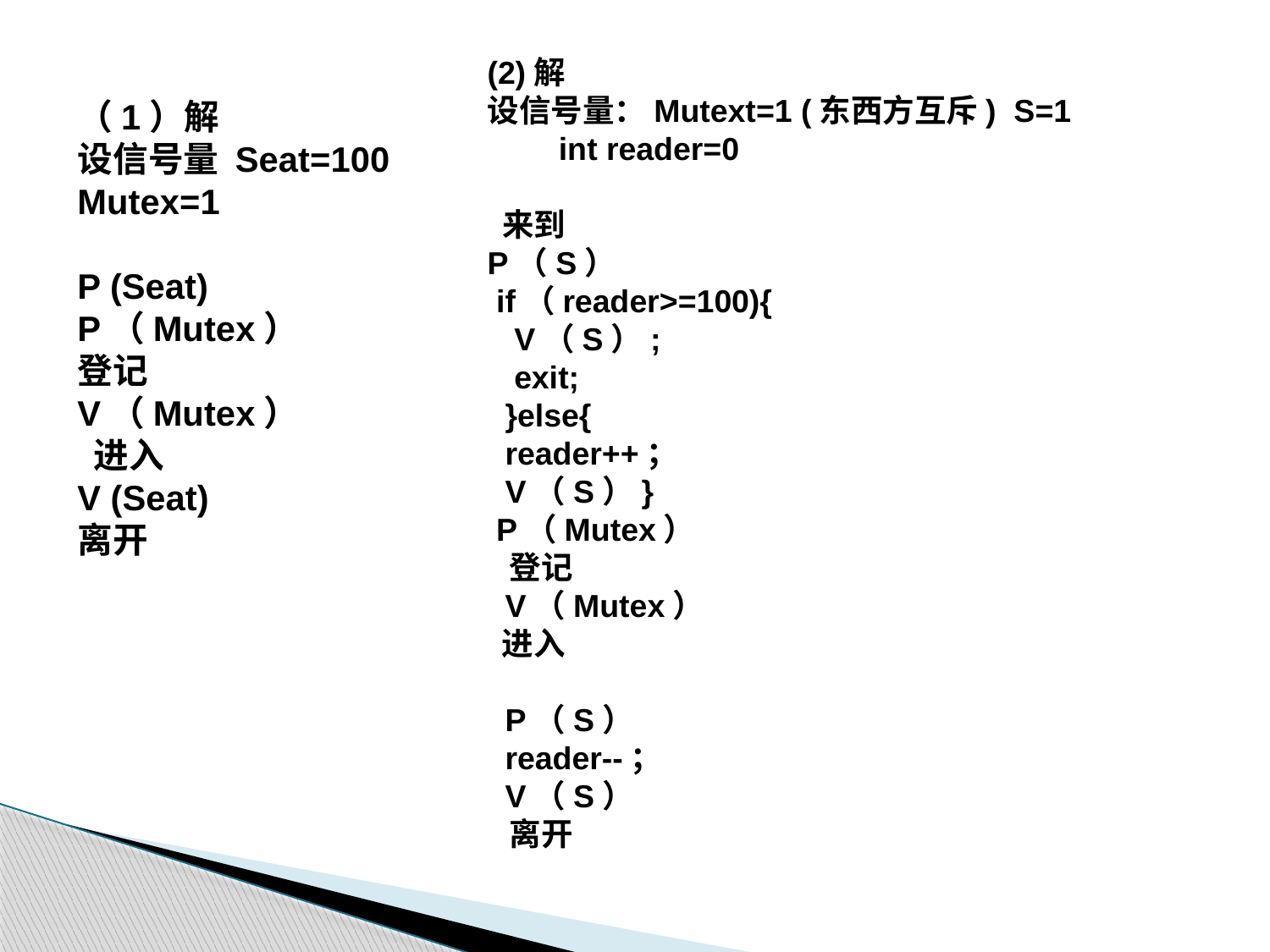

(2)解
设信号量：Mutext=1 (东西方互斥)  S=1
        int reader=0

 来到
P（S）
 if（reader>=100){
   V（S）;
   exit;
  }else{
  reader++；
  V（S）}
 P（Mutex）
  登记
  V（Mutex）
  进入

  P（S）
  reader--；
  V（S）
  离开
（1）解
设信号量 Seat=100
Mutex=1
P (Seat)
P（Mutex）
登记
V（Mutex）
  进入
V (Seat)
离开